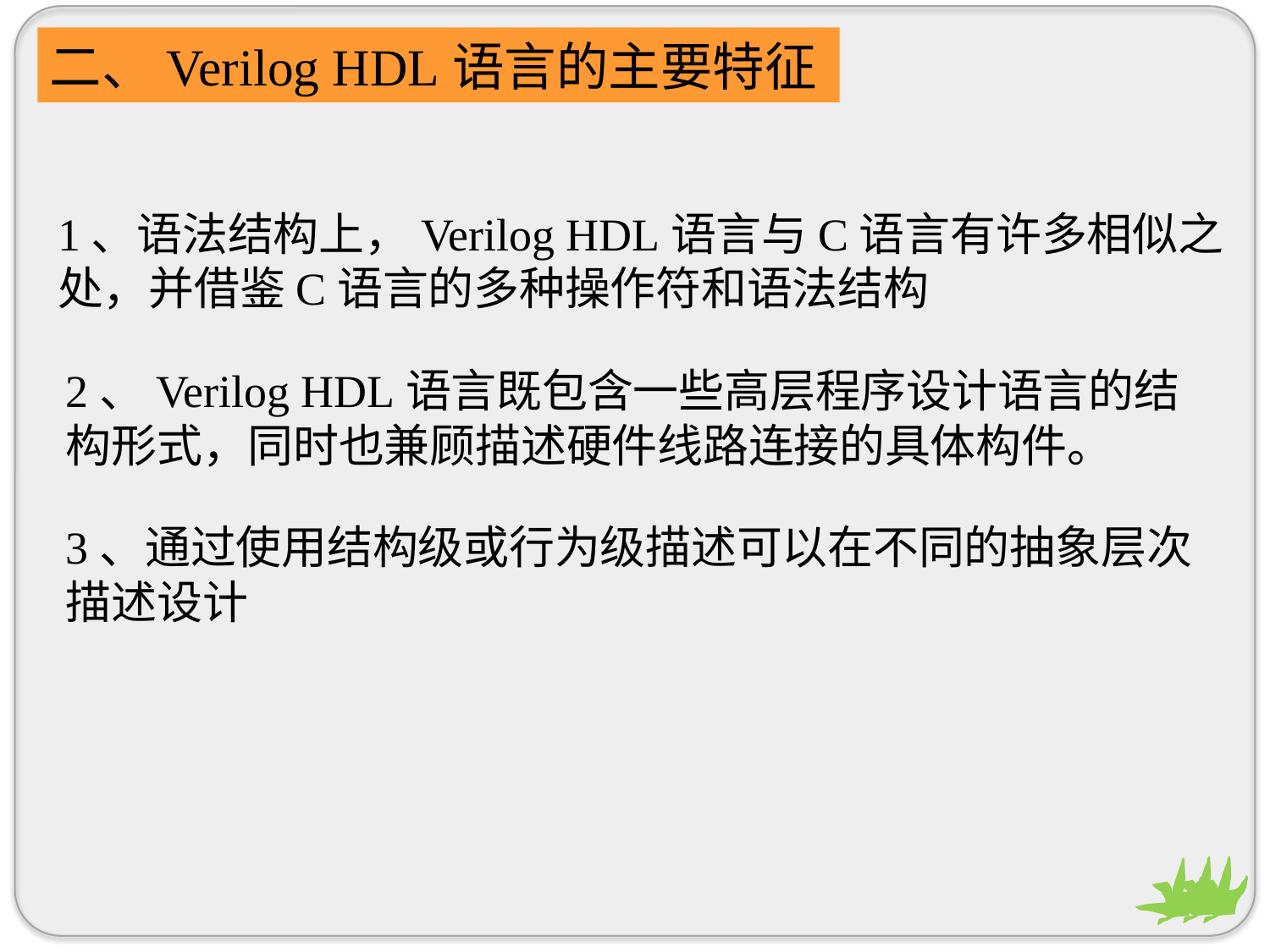

二、Verilog HDL语言的主要特征
1、语法结构上，Verilog HDL语言与C语言有许多相似之处，并借鉴C语言的多种操作符和语法结构
2、Verilog HDL语言既包含一些高层程序设计语言的结构形式，同时也兼顾描述硬件线路连接的具体构件。
3、通过使用结构级或行为级描述可以在不同的抽象层次描述设计
6